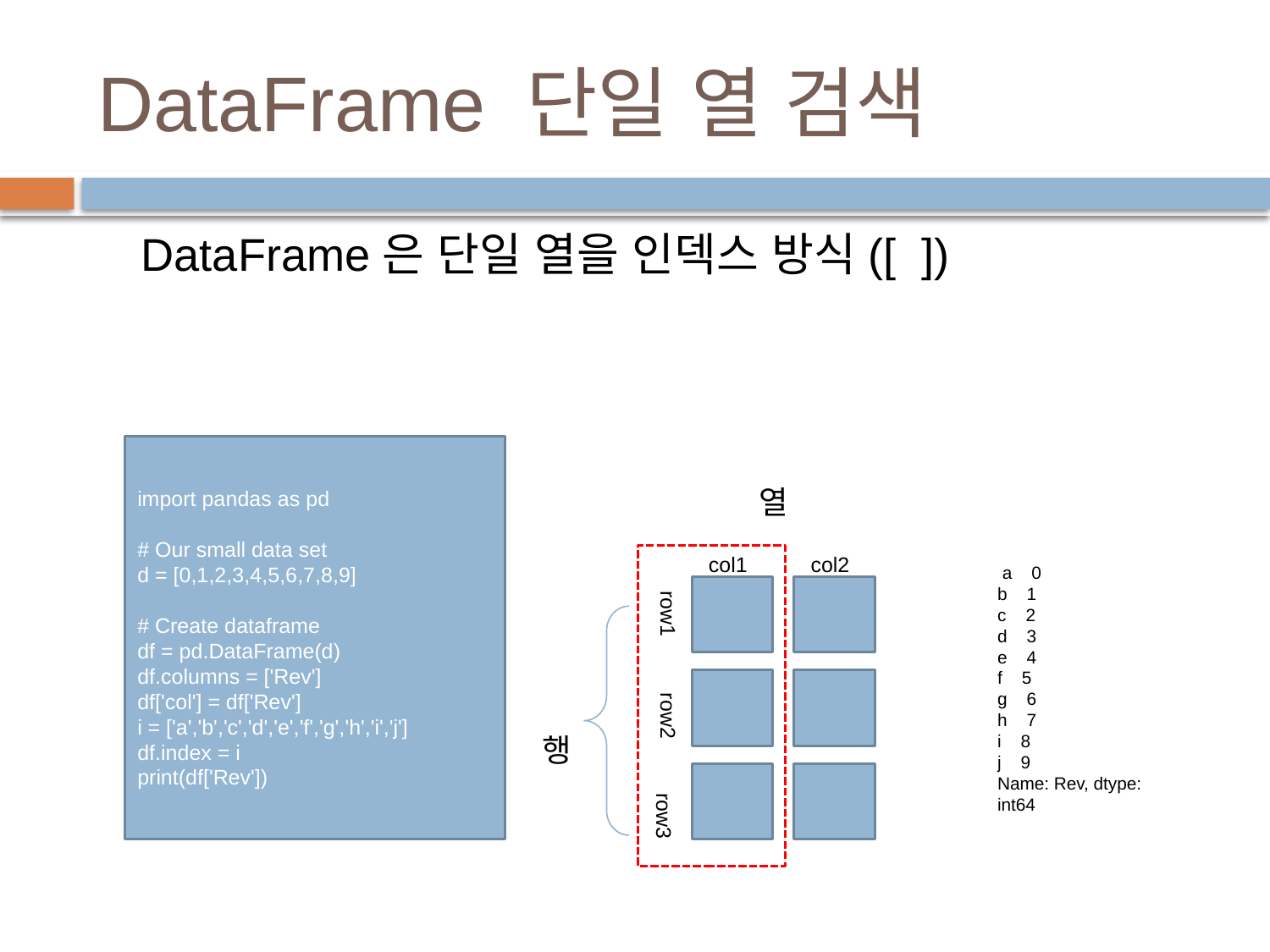

# DataFrame 단일 열 검색
DataFrame은 단일 열을 인덱스 방식([  ])
import pandas as pd

# Our small data set
d = [0,1,2,3,4,5,6,7,8,9]

# Create dataframe
df = pd.DataFrame(d)
df.columns = ['Rev']
df['col'] = df['Rev']
i = ['a','b','c','d','e','f','g','h','i','j']
df.index = i
print(df['Rev'])
열
col1
col2

row1

row2
행

row3

 a    0
b    1
c    2
d    3
e    4
f    5
g    6
h    7
i    8
j    9
Name: Rev, dtype: int64